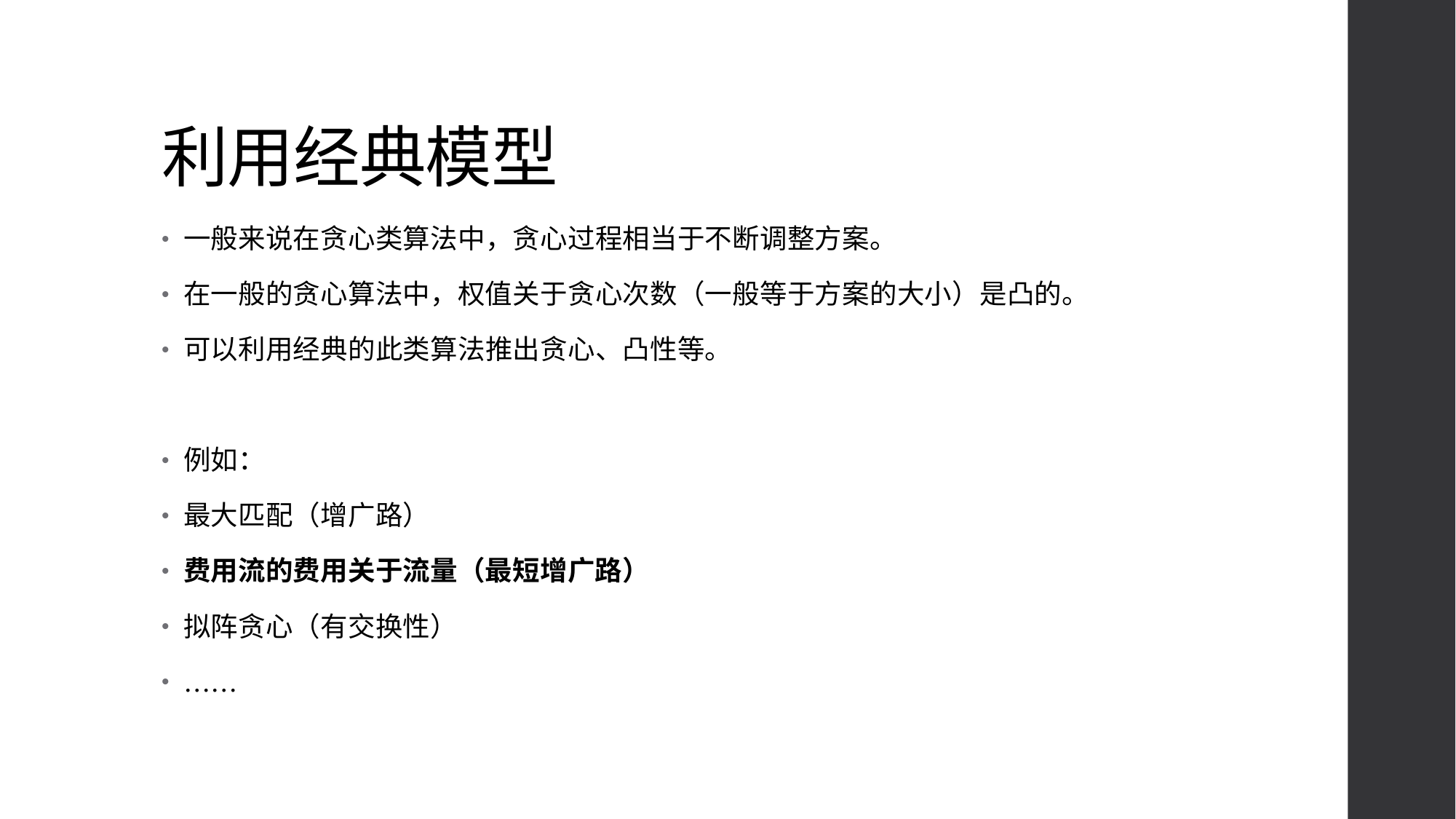

# 利用经典模型
一般来说在贪心类算法中，贪心过程相当于不断调整方案。
在一般的贪心算法中，权值关于贪心次数（一般等于方案的大小）是凸的。
可以利用经典的此类算法推出贪心、凸性等。

例如：
最大匹配（增广路）
费用流的费用关于流量（最短增广路）
拟阵贪心（有交换性）
……